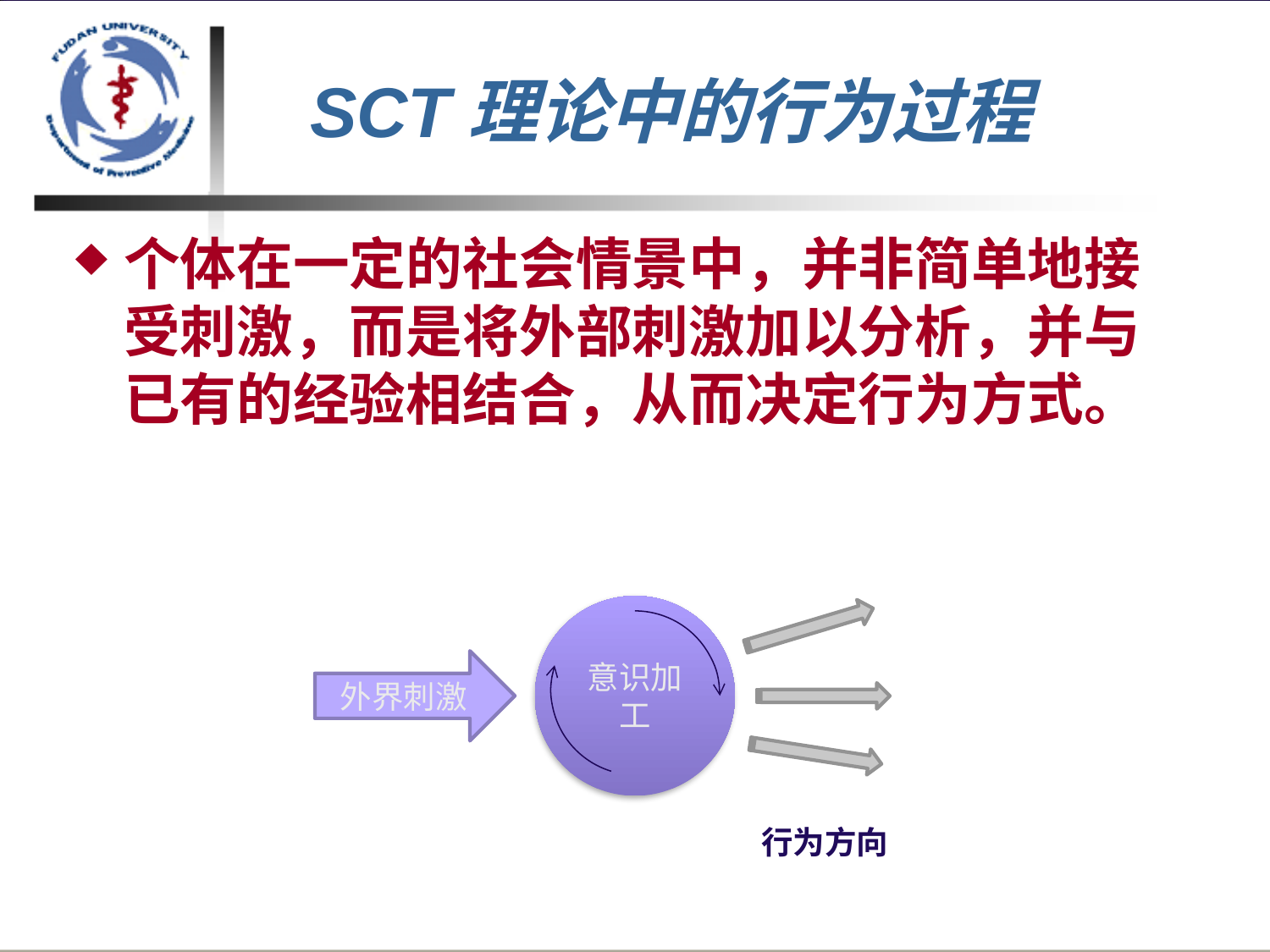

# SCT理论中的行为过程
个体在一定的社会情景中，并非简单地接受刺激，而是将外部刺激加以分析，并与已有的经验相结合，从而决定行为方式。
意识加工

外界刺激

行为方向